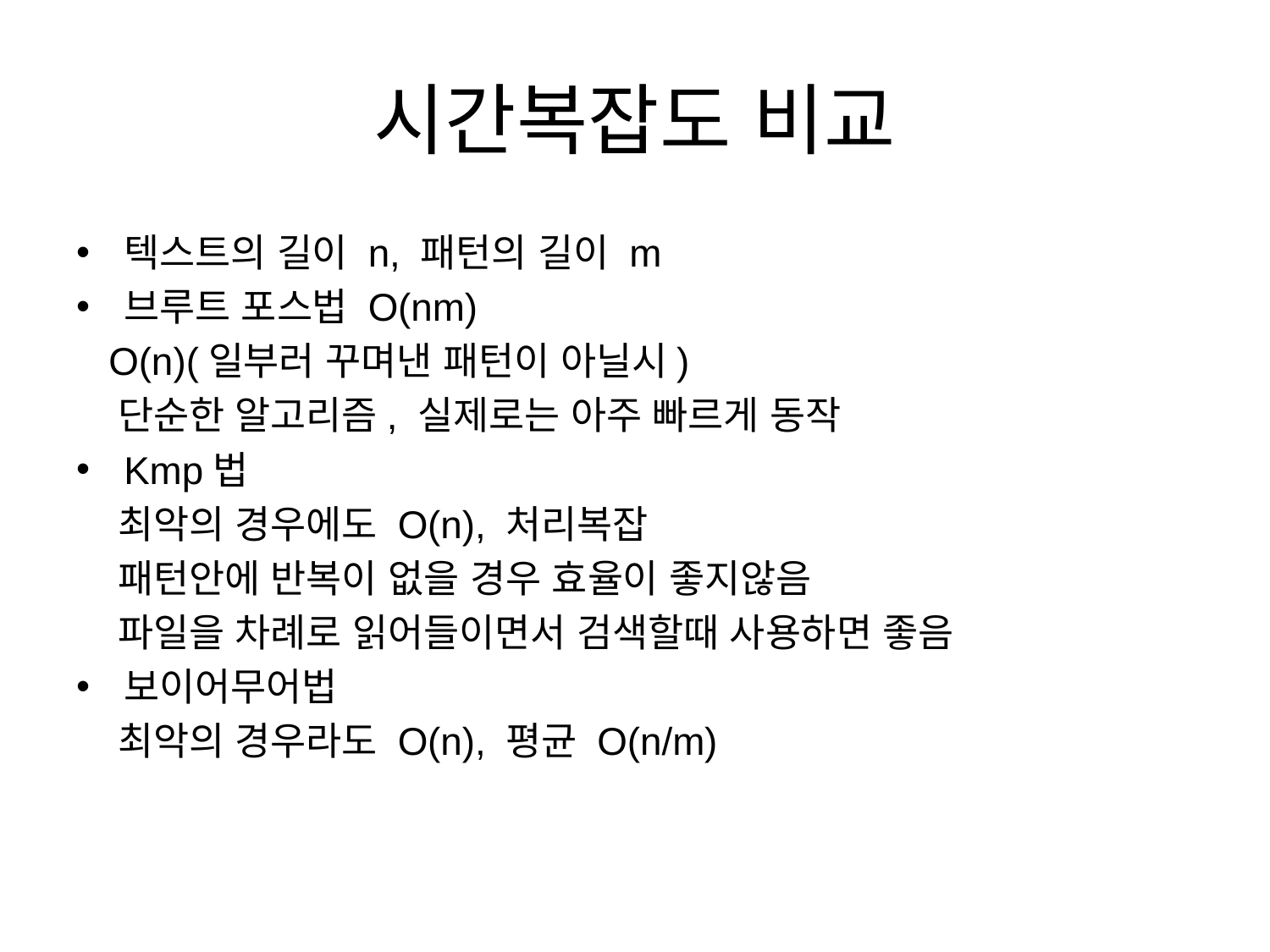

# 시간복잡도 비교
텍스트의 길이 n, 패턴의 길이 m
브루트 포스법 O(nm)
   O(n)(일부러 꾸며낸 패턴이 아닐시)
   단순한 알고리즘, 실제로는 아주 빠르게 동작
Kmp법
   최악의 경우에도 O(n), 처리복잡
   패턴안에 반복이 없을 경우 효율이 좋지않음
   파일을 차례로 읽어들이면서 검색할때 사용하면 좋음
보이어무어법
   최악의 경우라도 O(n), 평균 O(n/m)